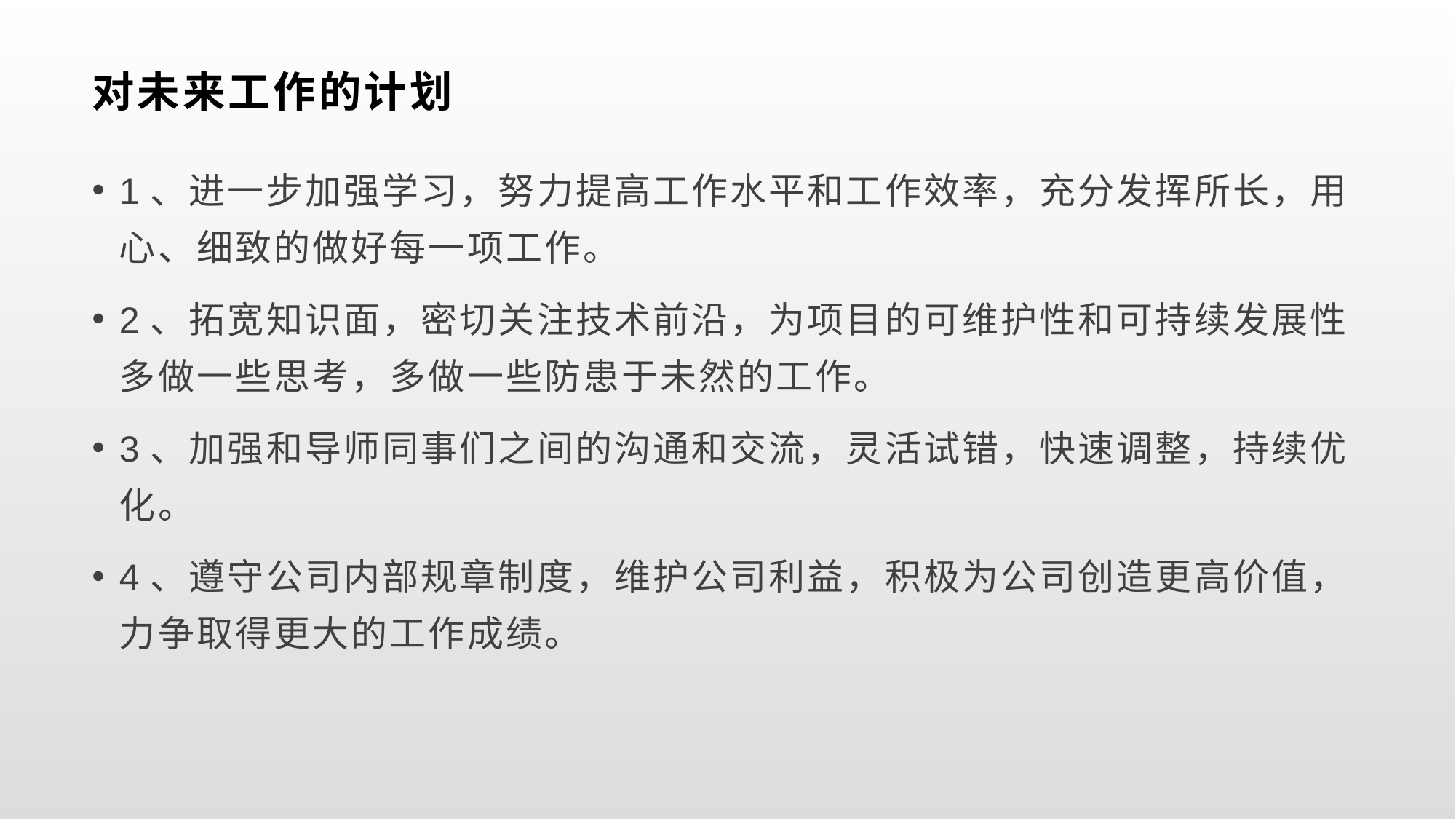

# 对未来工作的计划
1、进一步加强学习，努力提高工作水平和工作效率，充分发挥所长，用心、细致的做好每一项工作。
2、拓宽知识面，密切关注技术前沿，为项目的可维护性和可持续发展性多做一些思考，多做一些防患于未然的工作。
3、加强和导师同事们之间的沟通和交流，灵活试错，快速调整，持续优化。
4、遵守公司内部规章制度，维护公司利益，积极为公司创造更高价值，力争取得更大的工作成绩。